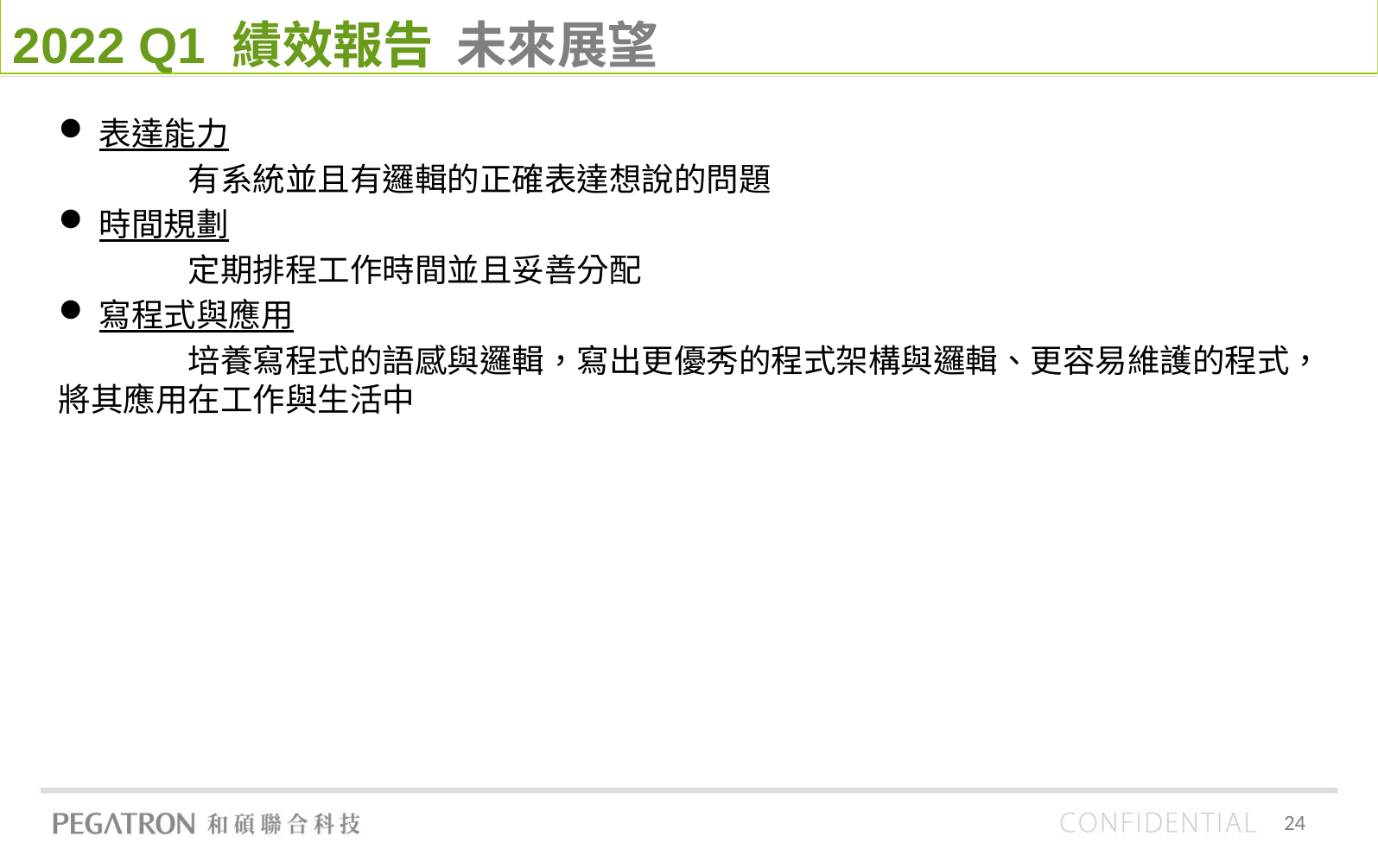

2022 Q1 績效報告  未來展望

表達能力
	有系統並且有邏輯的正確表達想說的問題
時間規劃
	定期排程工作時間並且妥善分配
寫程式與應用
	培養寫程式的語感與邏輯，寫出更優秀的程式架構與邏輯、更容易維護的程式，將其應用在工作與生活中

24